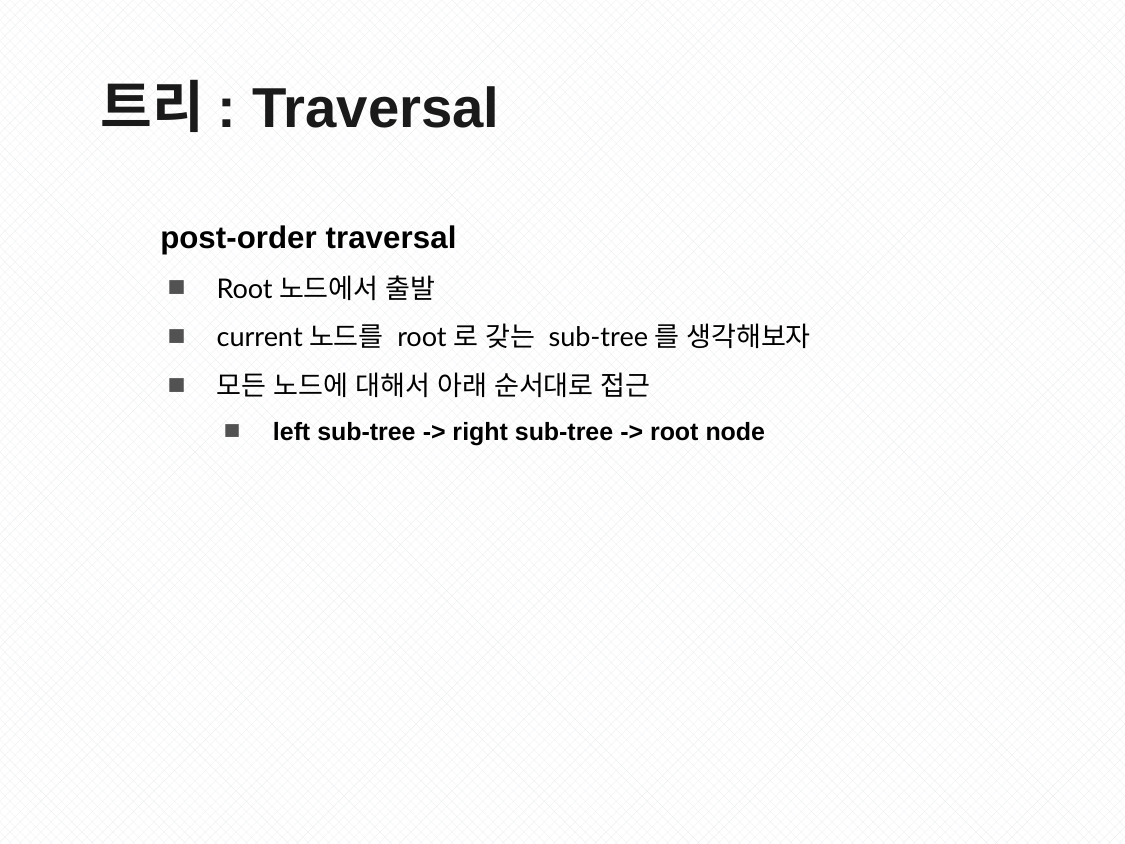

트리: Traversal
post-order traversal
Root노드에서 출발
current노드를 root로 갖는 sub-tree를 생각해보자
모든 노드에 대해서 아래 순서대로 접근
left sub-tree -> right sub-tree -> root node